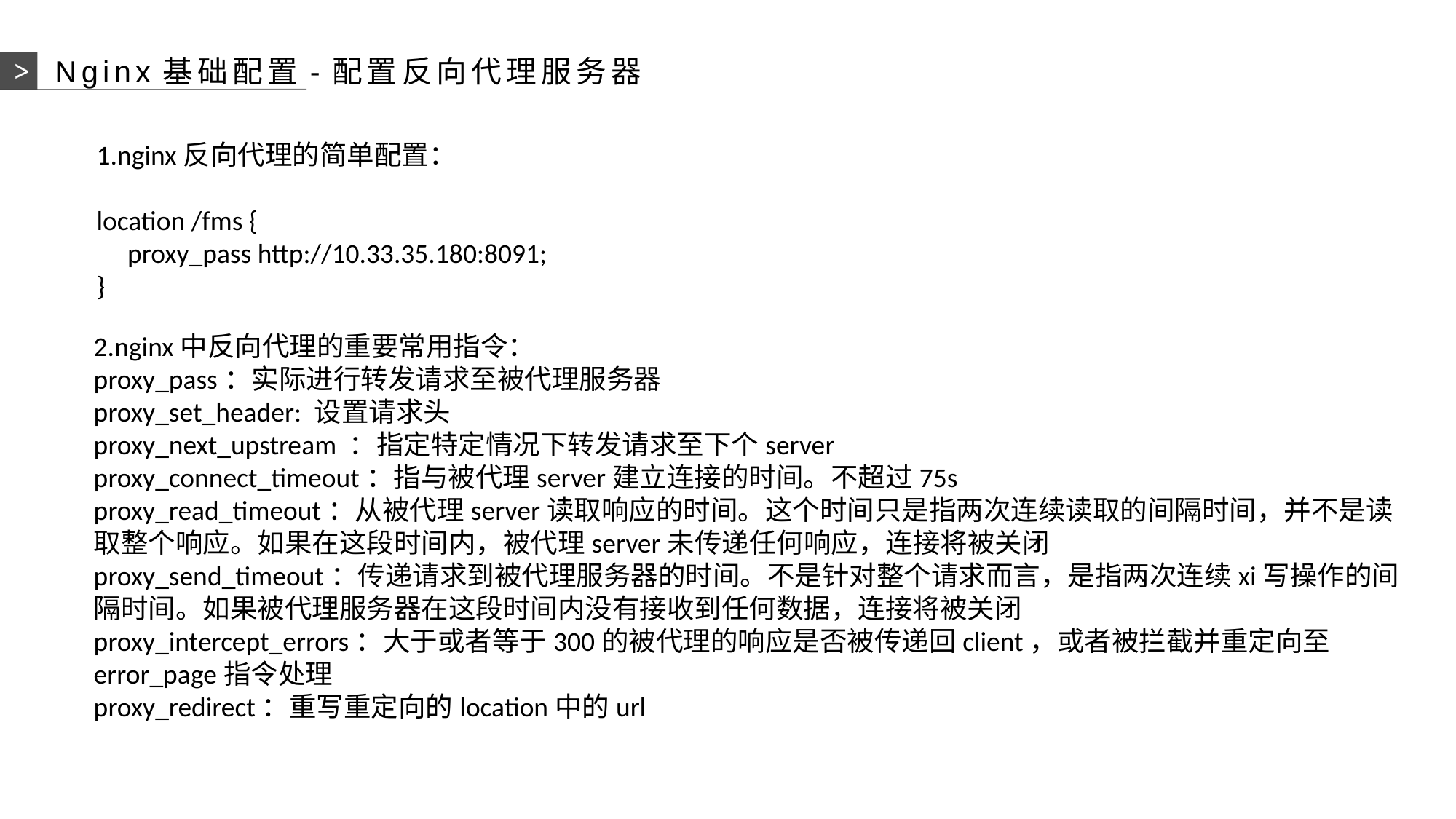

>
Nginx基础配置-配置反向代理服务器

1.nginx反向代理的简单配置：

location /fms {
     proxy_pass http://10.33.35.180:8091;
}
2.nginx中反向代理的重要常用指令：
proxy_pass：实际进行转发请求至被代理服务器
proxy_set_header: 设置请求头
proxy_next_upstream ：指定特定情况下转发请求至下个server
proxy_connect_timeout：指与被代理server建立连接的时间。不超过75s
proxy_read_timeout：从被代理server读取响应的时间。这个时间只是指两次连续读取的间隔时间，并不是读取整个响应。如果在这段时间内，被代理server未传递任何响应，连接将被关闭
proxy_send_timeout：传递请求到被代理服务器的时间。不是针对整个请求而言，是指两次连续xi写操作的间隔时间。如果被代理服务器在这段时间内没有接收到任何数据，连接将被关闭
proxy_intercept_errors：大于或者等于300的被代理的响应是否被传递回client，或者被拦截并重定向至error_page指令处理
proxy_redirect：重写重定向的location中的url